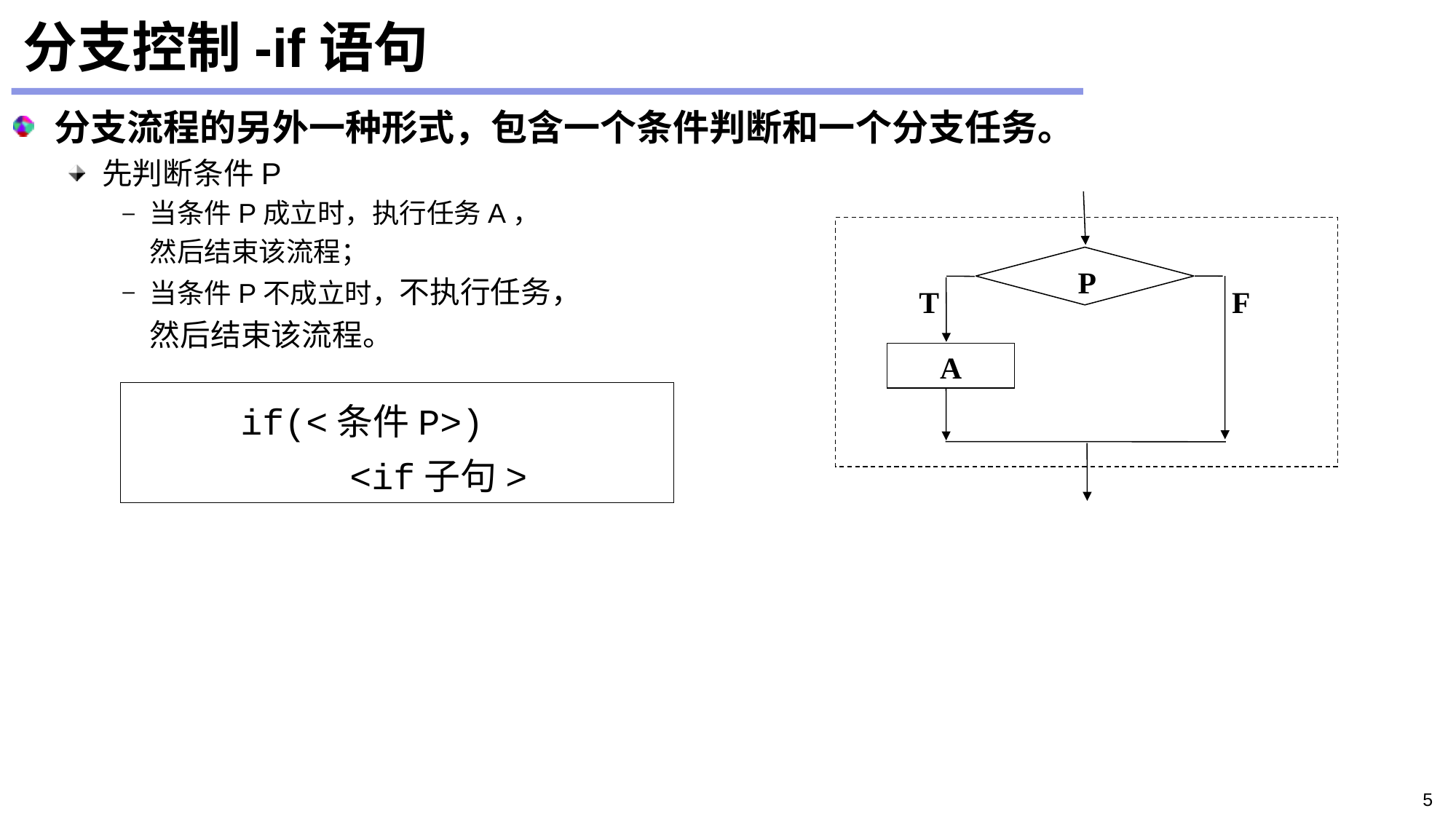

# 分支控制-if语句
分支流程的另外一种形式，包含一个条件判断和一个分支任务。
先判断条件P
当条件P成立时，执行任务A，
	然后结束该流程；
当条件P不成立时，不执行任务，
	然后结束该流程。

P

T
F
A

	if(<条件P>)
		<if子句>
5